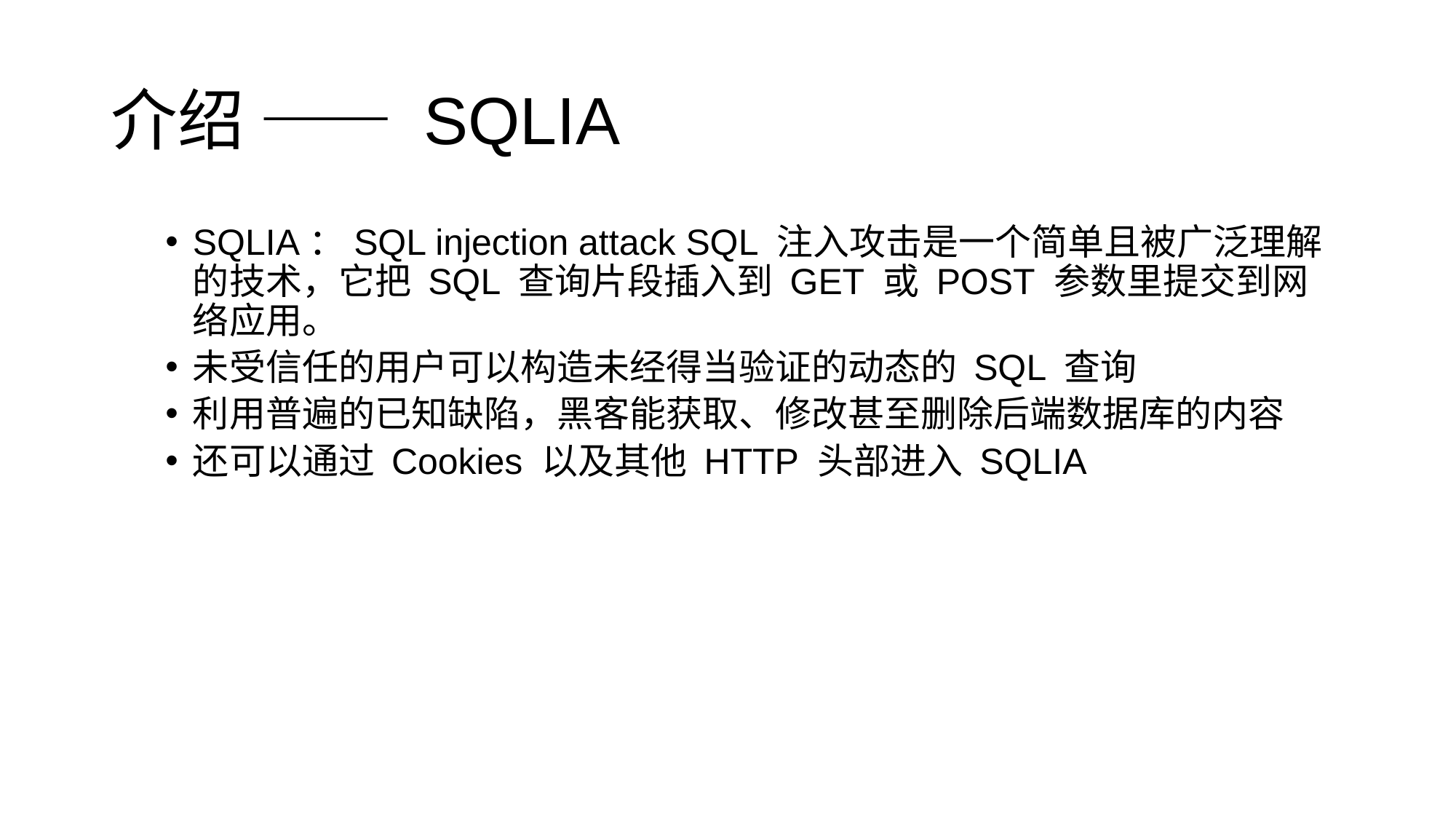

# 介绍 —— SQLIA
SQLIA：SQL injection attack SQL 注入攻击是一个简单且被广泛理解的技术，它把 SQL 查询片段插入到 GET 或 POST 参数里提交到网络应用。
未受信任的用户可以构造未经得当验证的动态的 SQL 查询
利用普遍的已知缺陷，黑客能获取、修改甚至删除后端数据库的内容
还可以通过 Cookies 以及其他 HTTP 头部进入 SQLIA